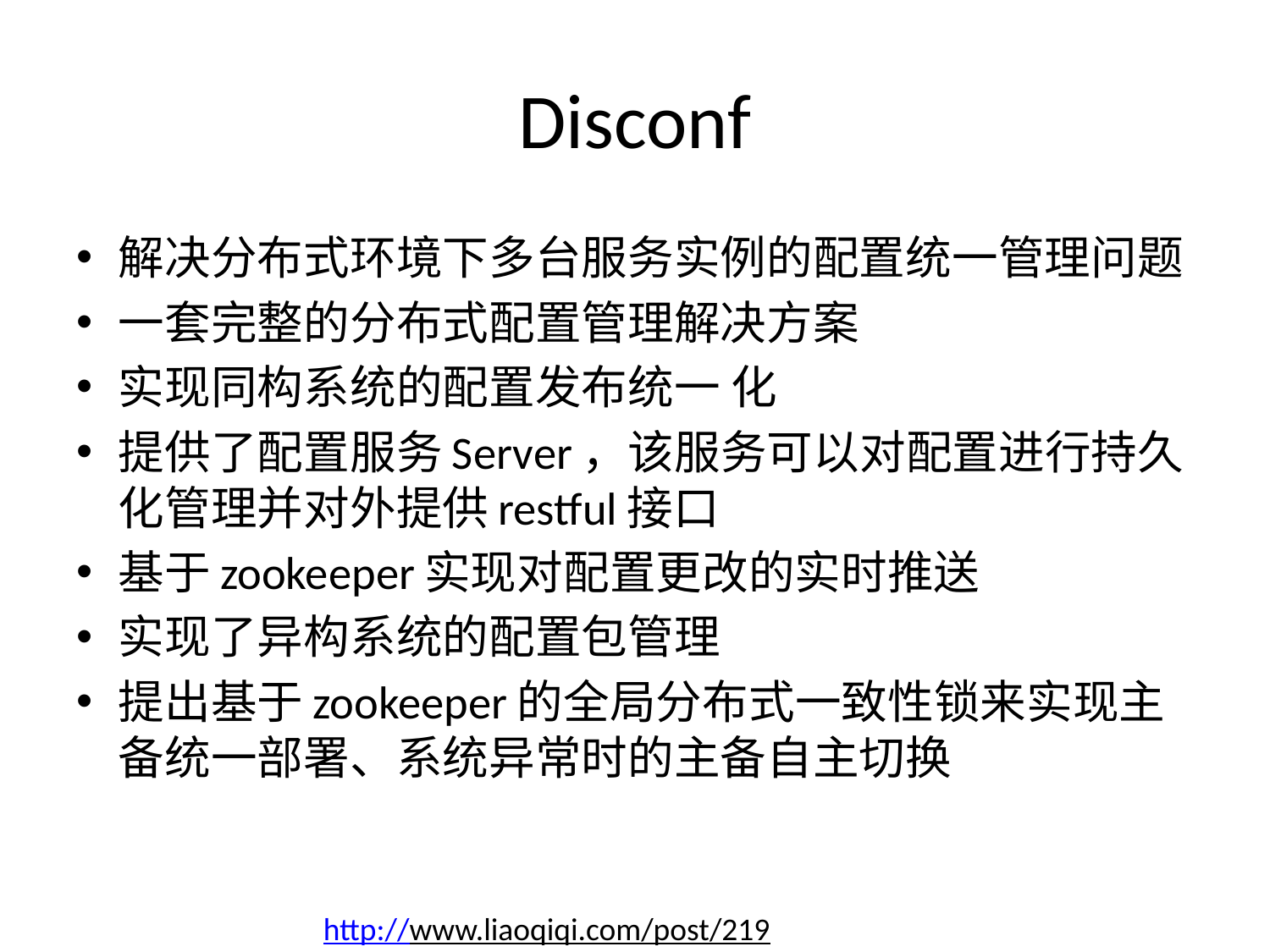

# Disconf
解决分布式环境下多台服务实例的配置统一管理问题
一套完整的分布式配置管理解决方案
实现同构系统的配置发布统一 化
提供了配置服务Server，该服务可以对配置进行持久化管理并对外提供restful接口
基于zookeeper实现对配置更改的实时推送
实现了异构系统的配置包管理
提出基于zookeeper的全局分布式一致性锁来实现主备统一部署、系统异常时的主备自主切换

http://www.liaoqiqi.com/post/219